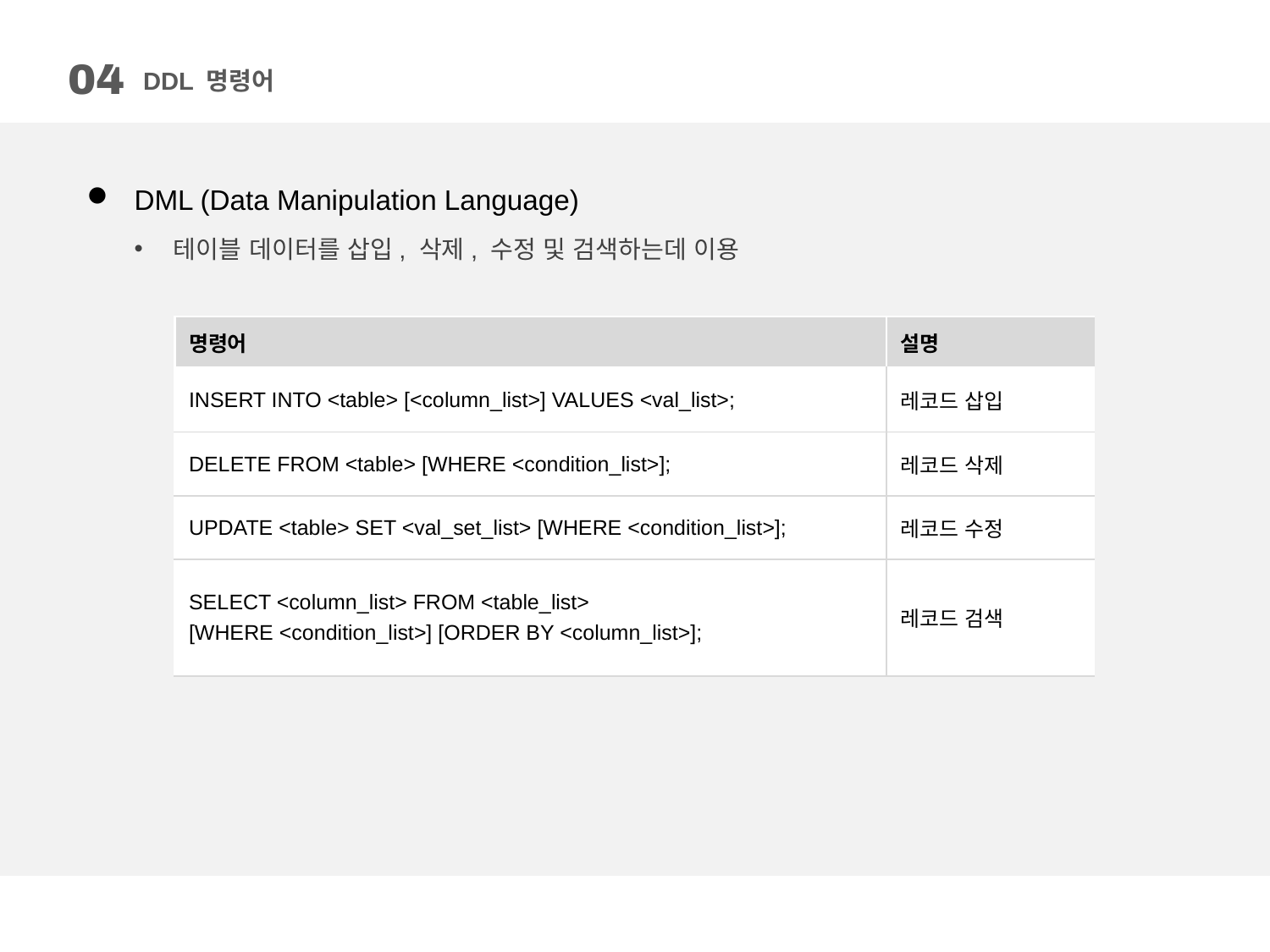

04
DDL 명령어
DML (Data Manipulation Language)
테이블 데이터를 삽입, 삭제, 수정 및 검색하는데 이용
| 명령어 | 설명 |
| --- | --- |
| INSERT INTO <table> [<column\_list>] VALUES <val\_list>; | 레코드 삽입 |
| DELETE FROM <table> [WHERE <condition\_list>]; | 레코드 삭제 |
| UPDATE <table> SET <val\_set\_list> [WHERE <condition\_list>]; | 레코드 수정 |
| SELECT <column\_list> FROM <table\_list> [WHERE <condition\_list>] [ORDER BY <column\_list>]; | 레코드 검색 |